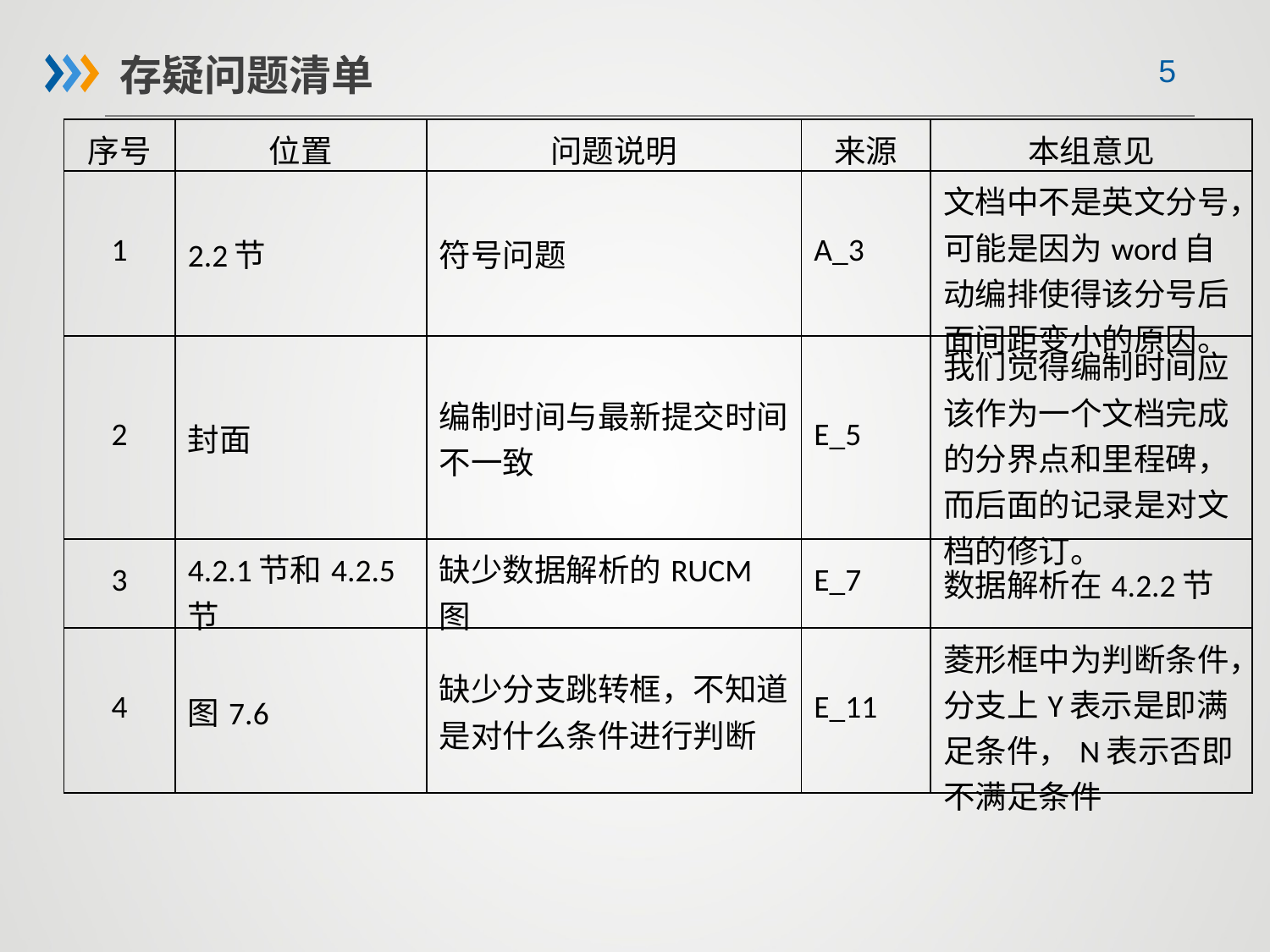

存疑问题清单
| 序号 | 位置 | 问题说明 | 来源 | 本组意见 |
| --- | --- | --- | --- | --- |
| 1 | 2.2节 | 符号问题 | A\_3 | 文档中不是英文分号，可能是因为word自动编排使得该分号后面间距变小的原因。 |
| 2 | 封面 | 编制时间与最新提交时间不一致 | E\_5 | 我们觉得编制时间应该作为一个文档完成的分界点和里程碑，而后面的记录是对文档的修订。 |
| 3 | 4.2.1节和4.2.5节 | 缺少数据解析的RUCM图 | E\_7 | 数据解析在4.2.2节 |
| 4 | 图7.6 | 缺少分支跳转框，不知道是对什么条件进行判断 | E\_11 | 菱形框中为判断条件，分支上Y表示是即满足条件，N表示否即不满足条件 |